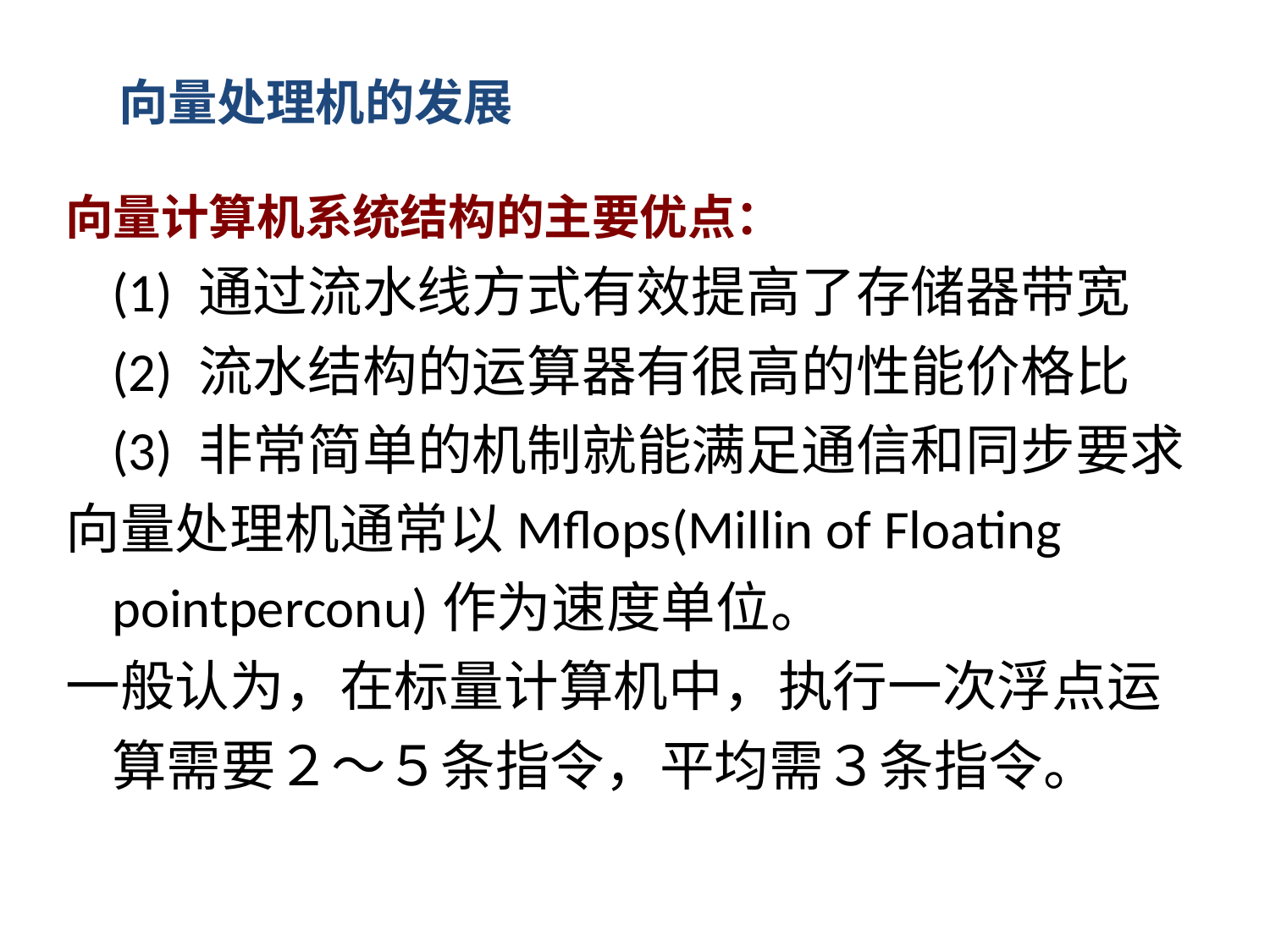

# 向量处理机的发展
向量计算机系统结构的主要优点：
	(1) 通过流水线方式有效提高了存储器带宽
	(2) 流水结构的运算器有很高的性能价格比
	(3) 非常简单的机制就能满足通信和同步要求
向量处理机通常以Mflops(Millin of Floating pointperconu)作为速度单位。
一般认为，在标量计算机中，执行一次浮点运算需要２～５条指令，平均需３条指令。